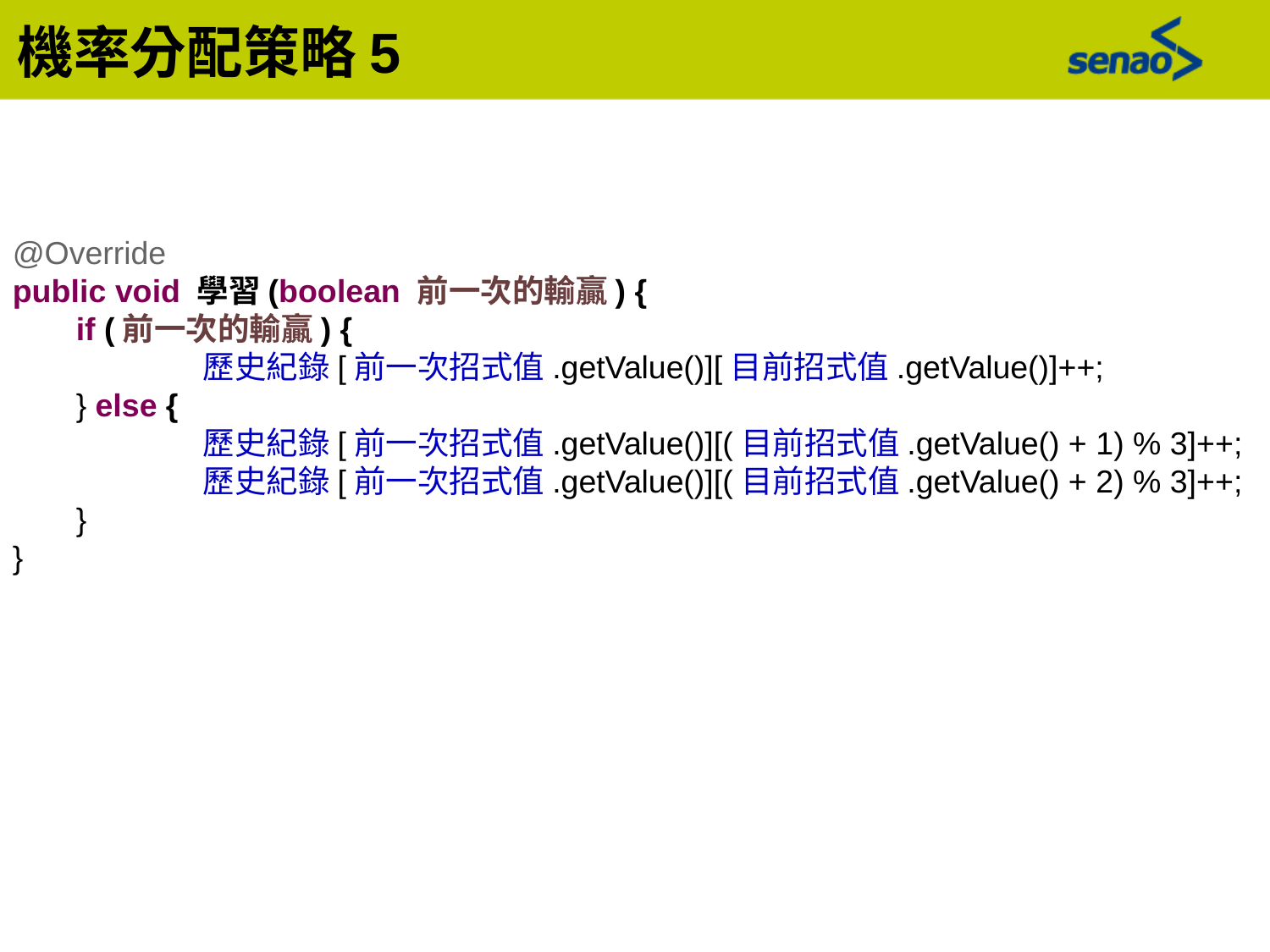

機率分配策略5
@Override
public void 學習(boolean 前一次的輸贏) {
if (前一次的輸贏) {
	歷史紀錄[前一次招式值.getValue()][目前招式值.getValue()]++;
} else {
	歷史紀錄[前一次招式值.getValue()][(目前招式值.getValue() + 1) % 3]++;
	歷史紀錄[前一次招式值.getValue()][(目前招式值.getValue() + 2) % 3]++;
}
}